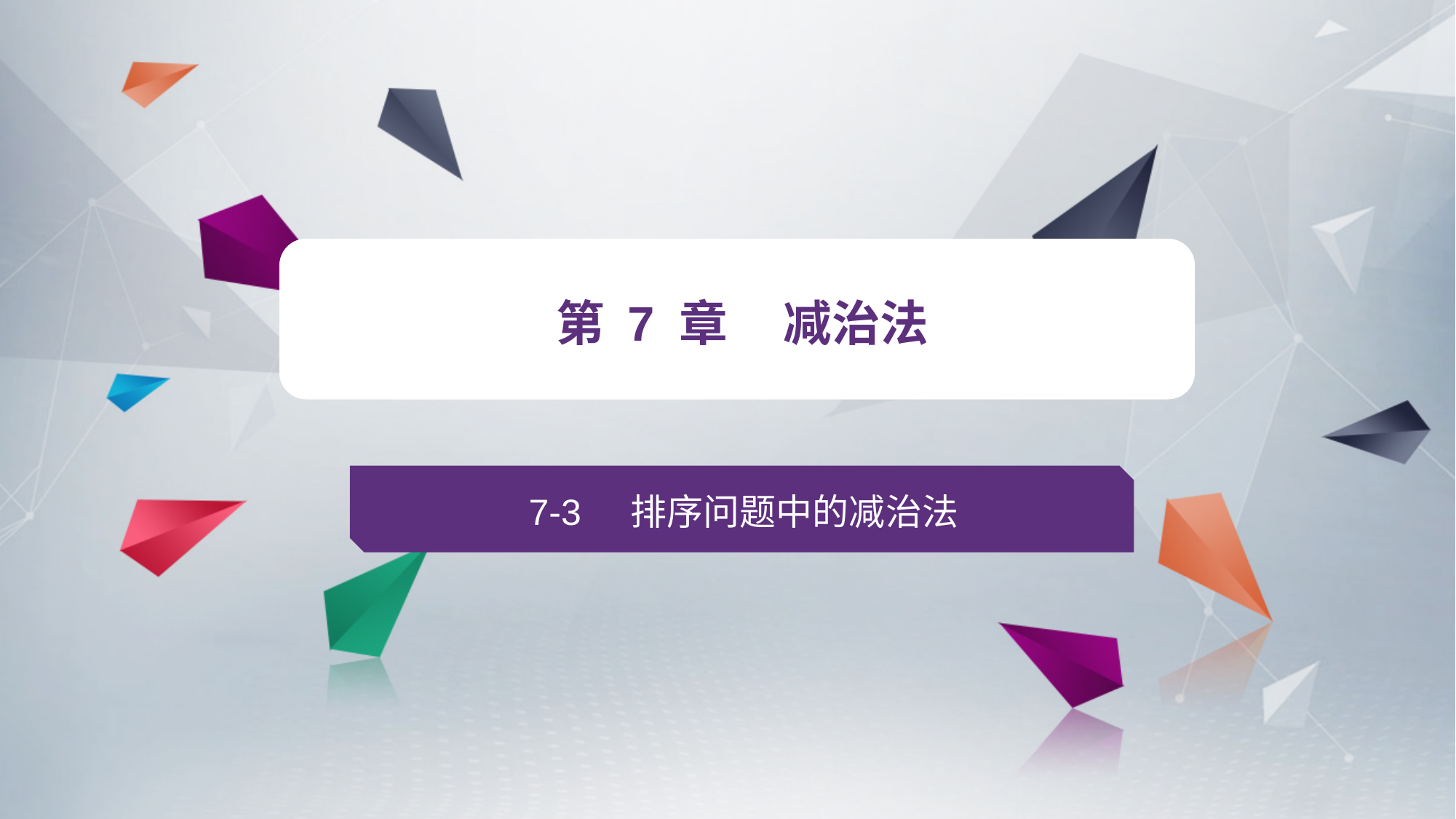

v
第 7 章     减治法

7-3    排序问题中的减治法